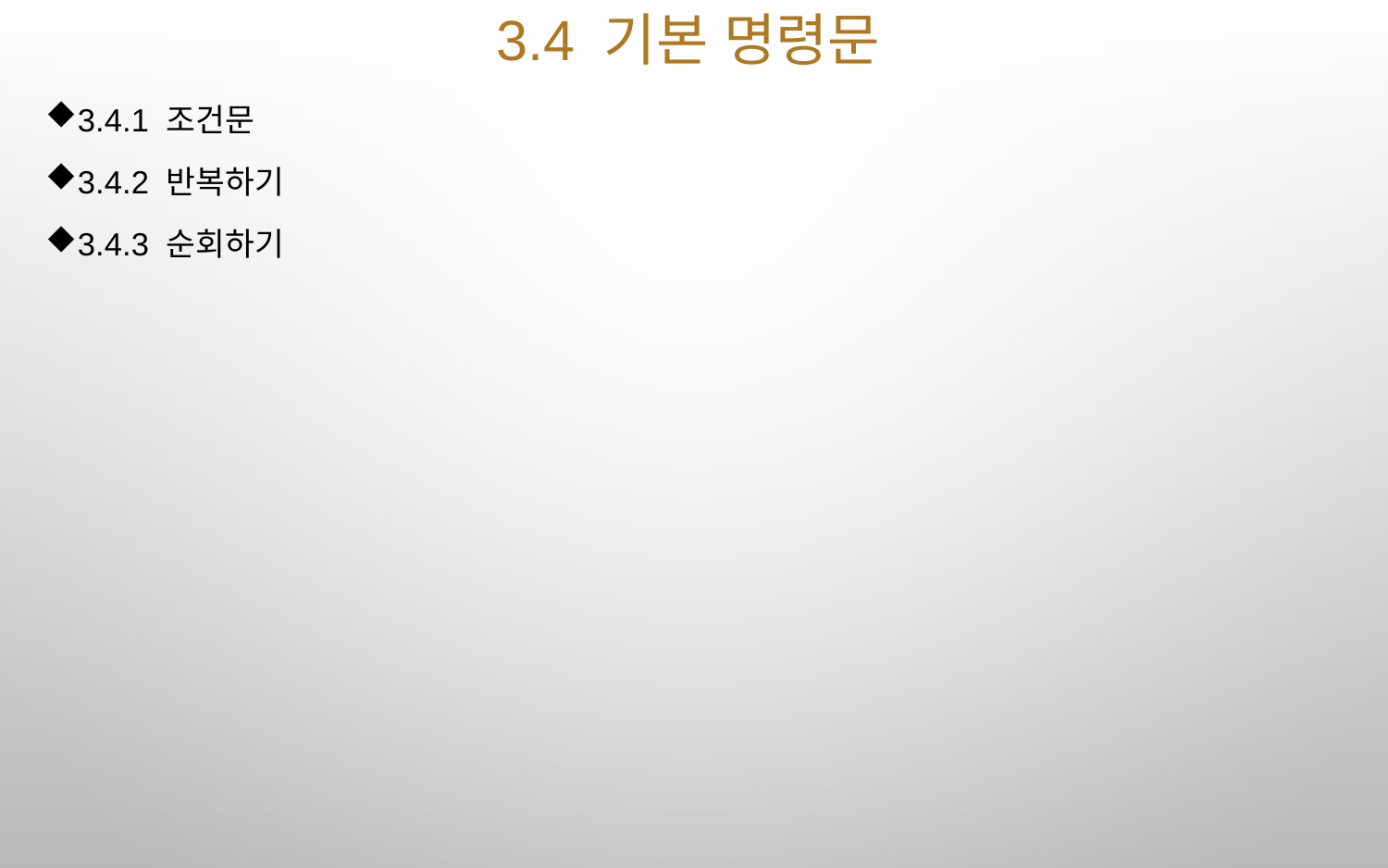

# 3.4 기본 명령문
3.4.1 조건문
3.4.2 반복하기
3.4.3 순회하기